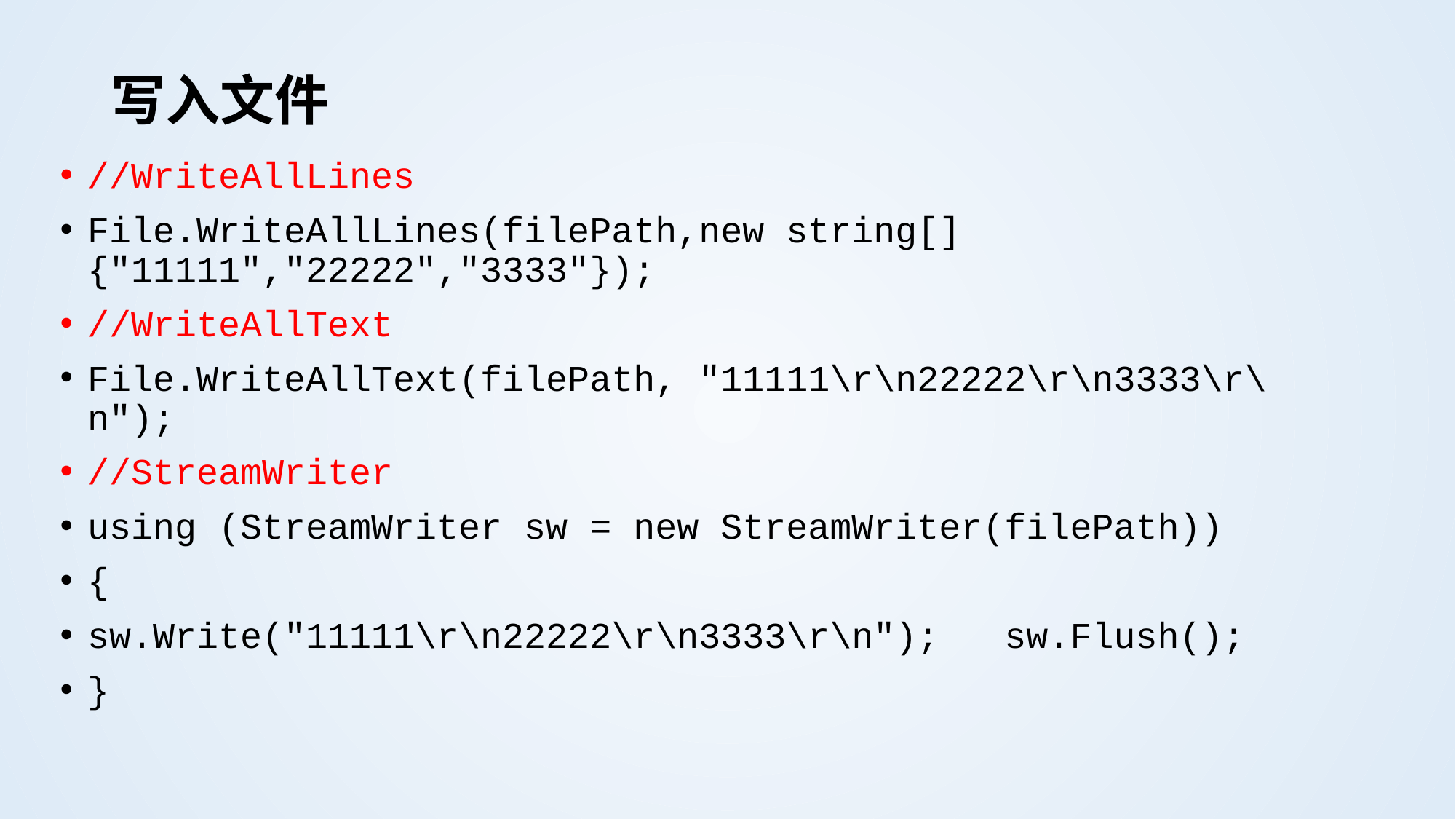

# 写入文件
//WriteAllLines
File.WriteAllLines(filePath,new string[]{"11111","22222","3333"});
//WriteAllText
File.WriteAllText(filePath, "11111\r\n22222\r\n3333\r\n");
//StreamWriter
using (StreamWriter sw = new StreamWriter(filePath))
{
sw.Write("11111\r\n22222\r\n3333\r\n");   sw.Flush();
}